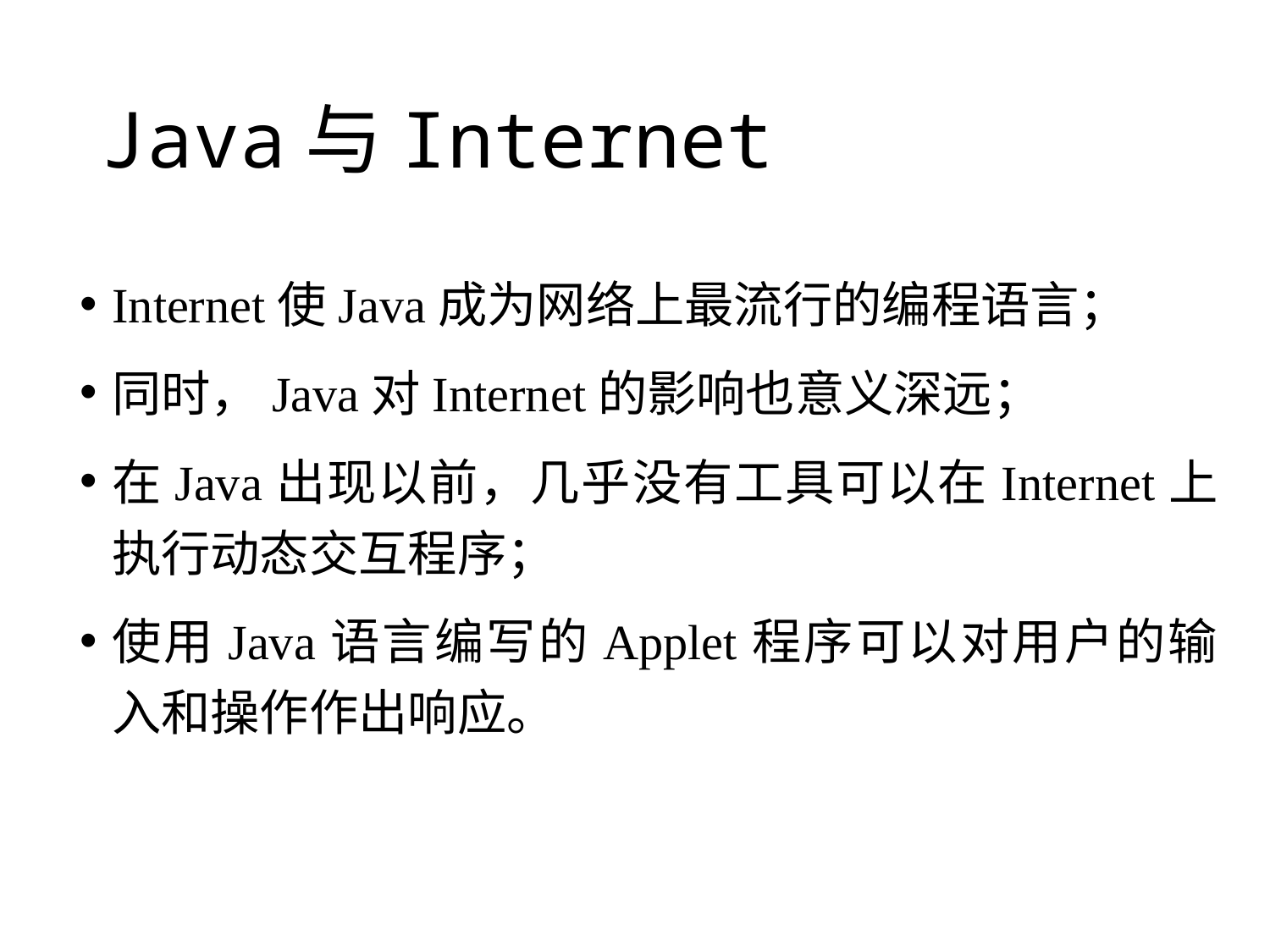

Java与Internet
Internet使Java成为网络上最流行的编程语言；
同时，Java对Internet的影响也意义深远；
在Java出现以前，几乎没有工具可以在Internet上执行动态交互程序；
使用Java语言编写的Applet程序可以对用户的输入和操作作出响应。